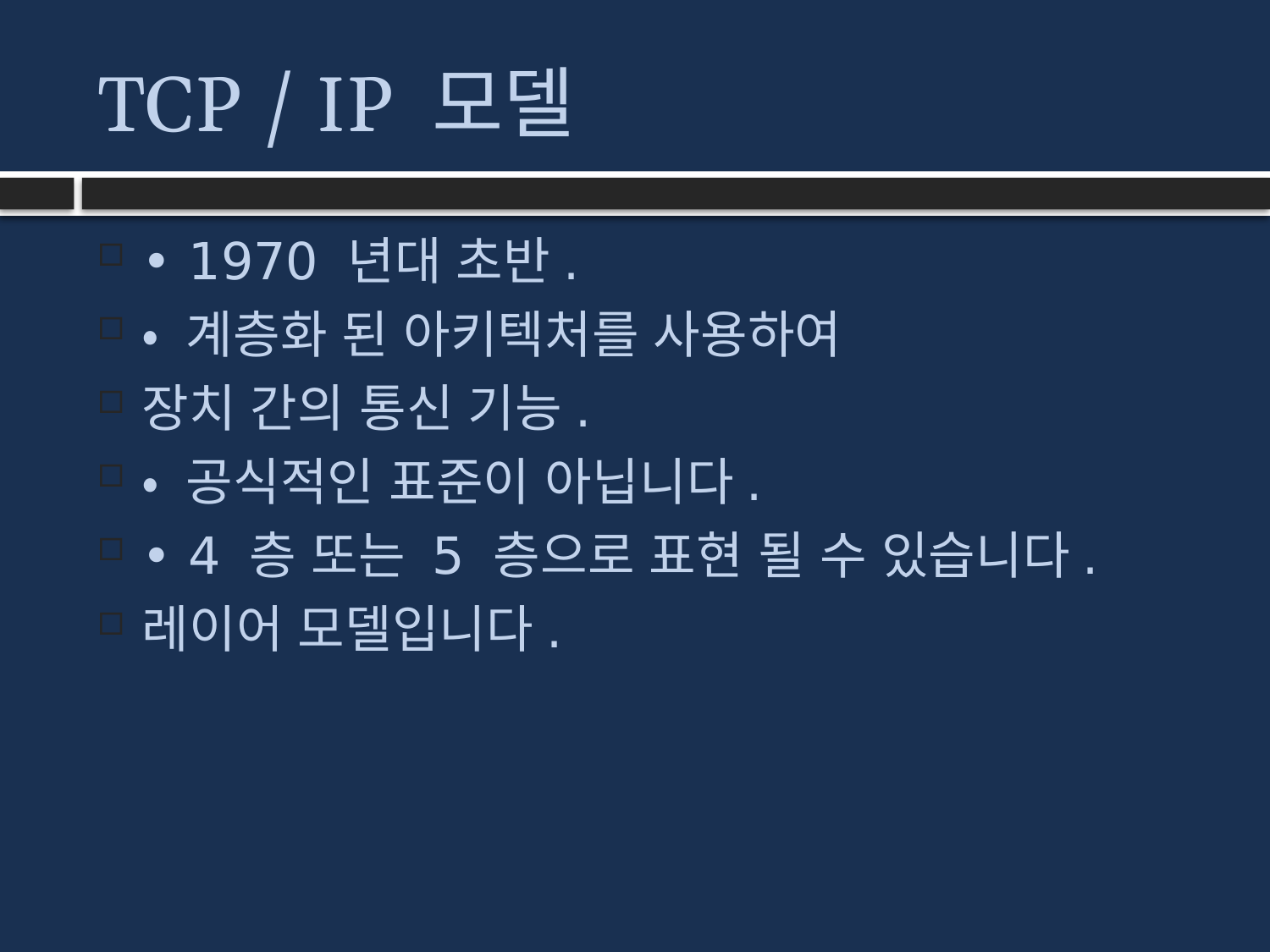

# TCP / IP 모델
• 1970 년대 초반.
• 계층화 된 아키텍처를 사용하여
장치 간의 통신 기능.
• 공식적인 표준이 아닙니다.
• 4 층 또는 5 층으로 표현 될 수 있습니다.
레이어 모델입니다.